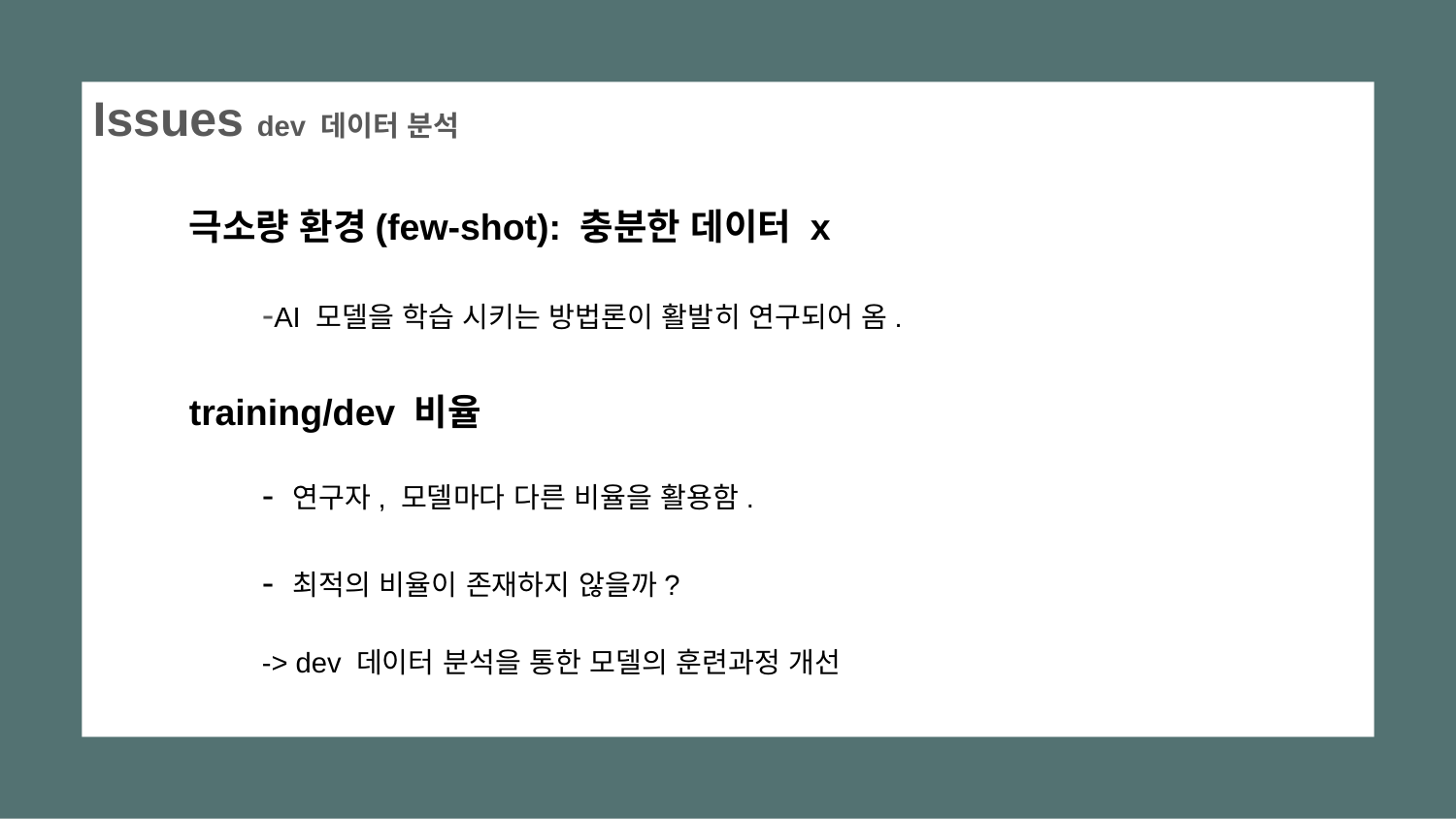

Issues dev 데이터 분석
극소량 환경(few-shot): 충분한 데이터 x

-AI 모델을 학습 시키는 방법론이 활발히 연구되어 옴.

training/dev 비율

- 연구자, 모델마다 다른 비율을 활용함.

- 최적의 비율이 존재하지 않을까?

-> dev 데이터 분석을 통한 모델의 훈련과정 개선